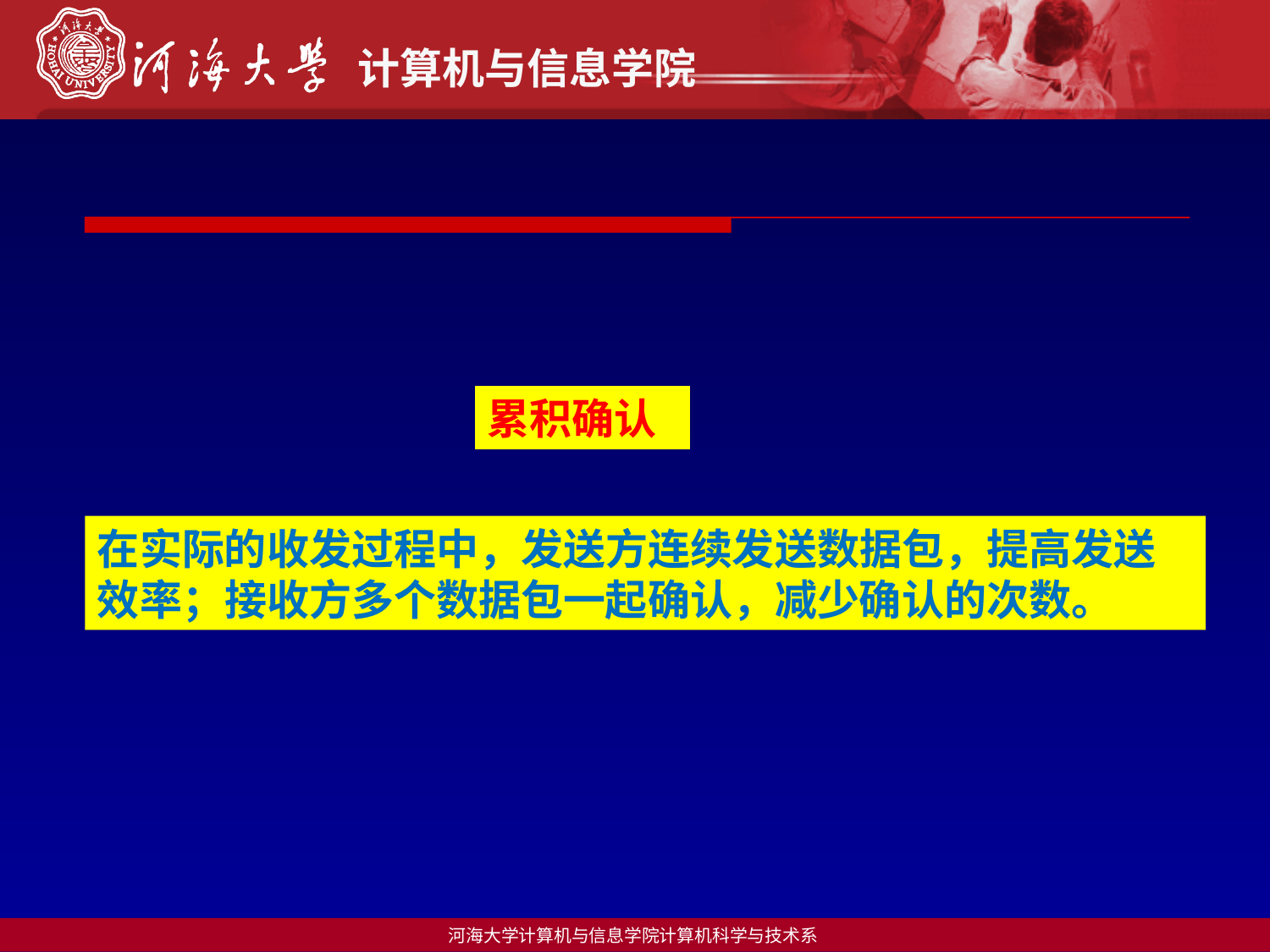

累积确认
在实际的收发过程中，发送方连续发送数据包，提高发送效率；接收方多个数据包一起确认，减少确认的次数。